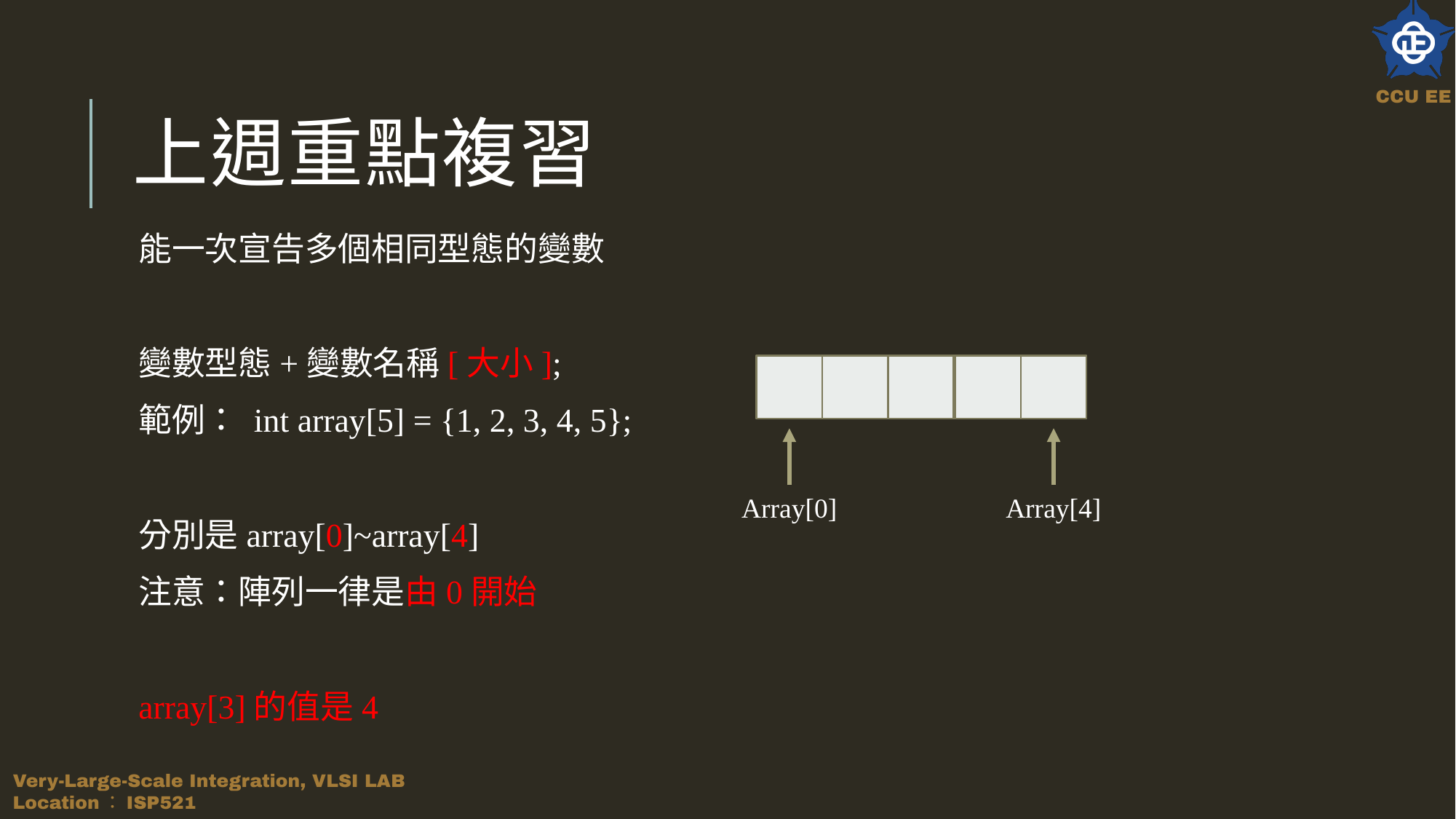

上週重點複習
能一次宣告多個相同型態的變數

變數型態+變數名稱[大小];
範例： int array[5] = {1, 2, 3, 4, 5};

分別是array[0]~array[4]
注意：陣列一律是由0開始

array[3]的值是4

Array[0]
Array[4]